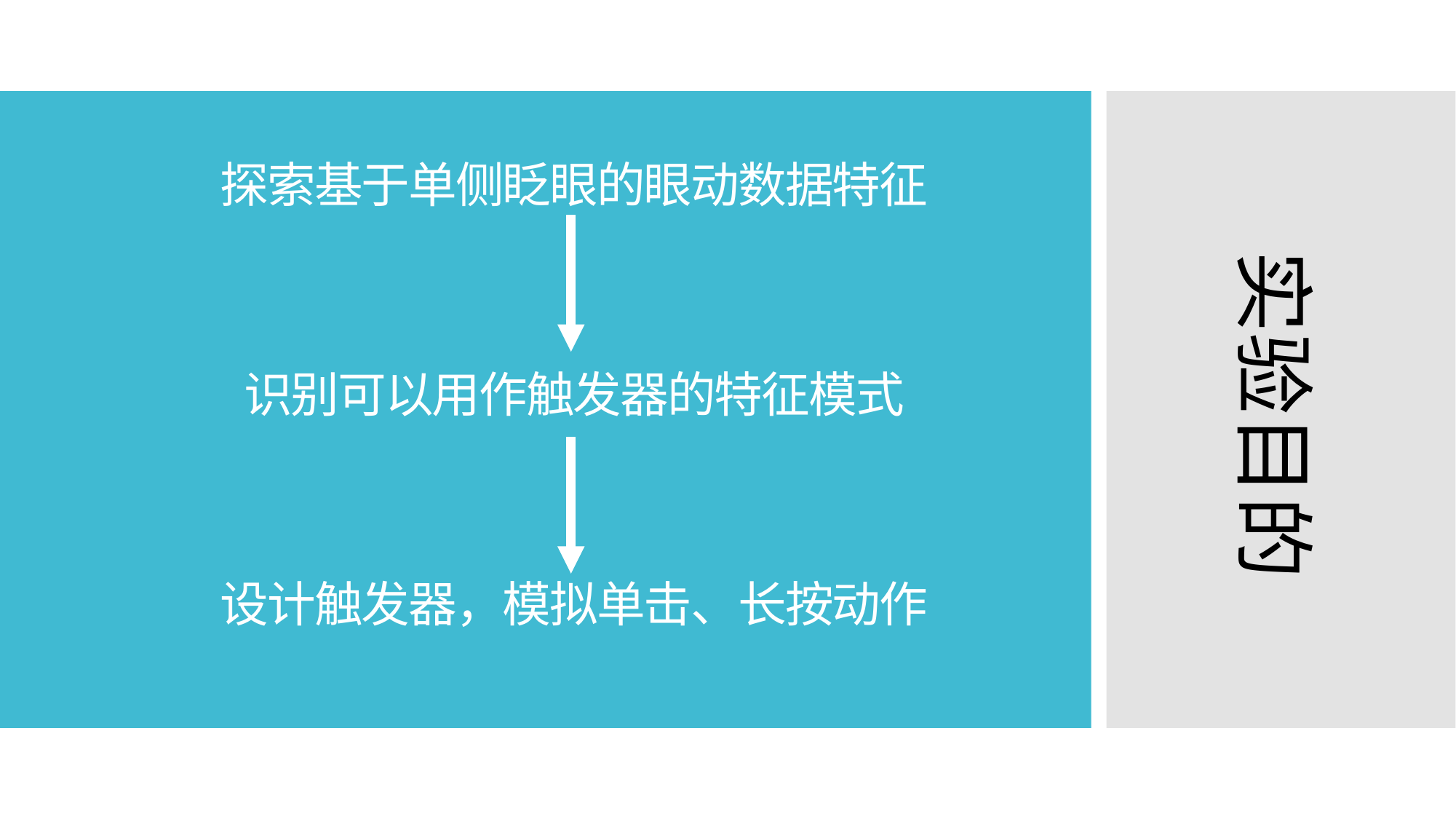

# 探索基于单侧眨眼的眼动数据特征 识别可以用作触发器的特征模式 设计触发器，模拟单击、长按动作
实验目的